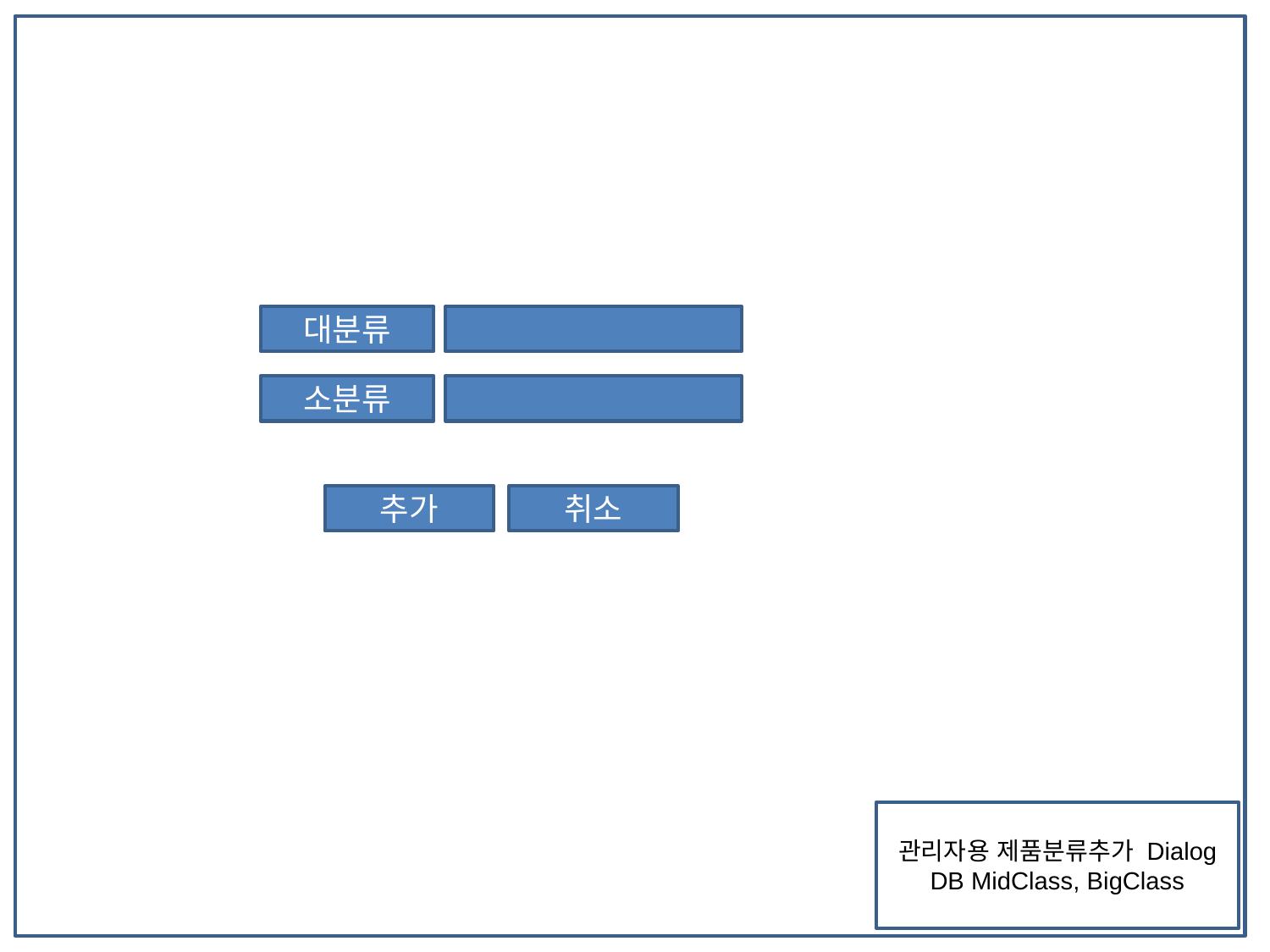

대분류

소분류

추가
취소
관리자용 제품분류추가 Dialog
DB MidClass, BigClass